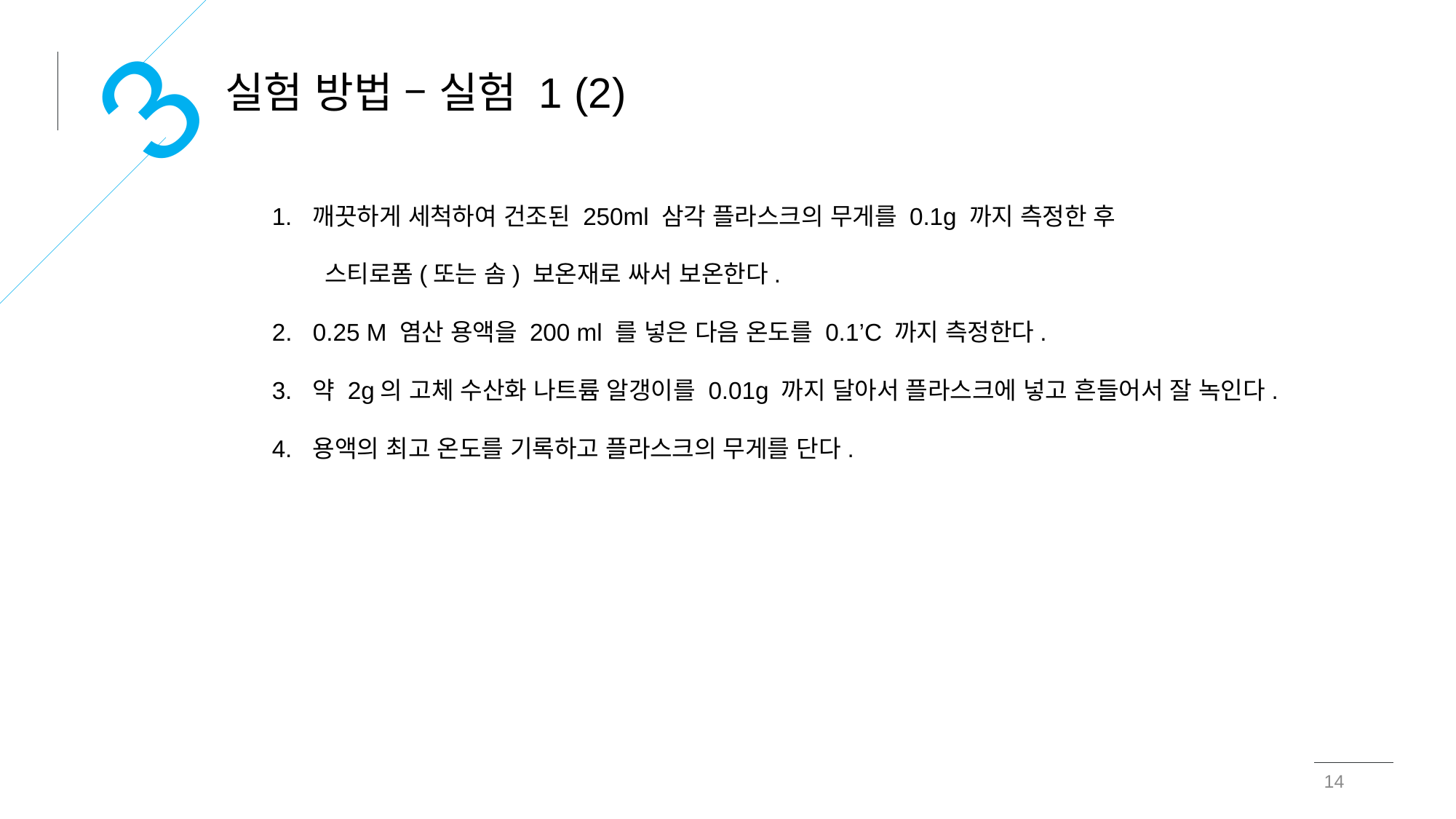

3
실험 방법 – 실험 1 (2)

깨끗하게 세척하여 건조된 250ml 삼각 플라스크의 무게를 0.1g 까지 측정한 후
       스티로폼(또는 솜) 보온재로 싸서 보온한다.
0.25 M 염산 용액을 200 ml 를 넣은 다음 온도를 0.1’C 까지 측정한다.
약 2g의 고체 수산화 나트륨 알갱이를 0.01g 까지 달아서 플라스크에 넣고 흔들어서 잘 녹인다.
용액의 최고 온도를 기록하고 플라스크의 무게를 단다.

14